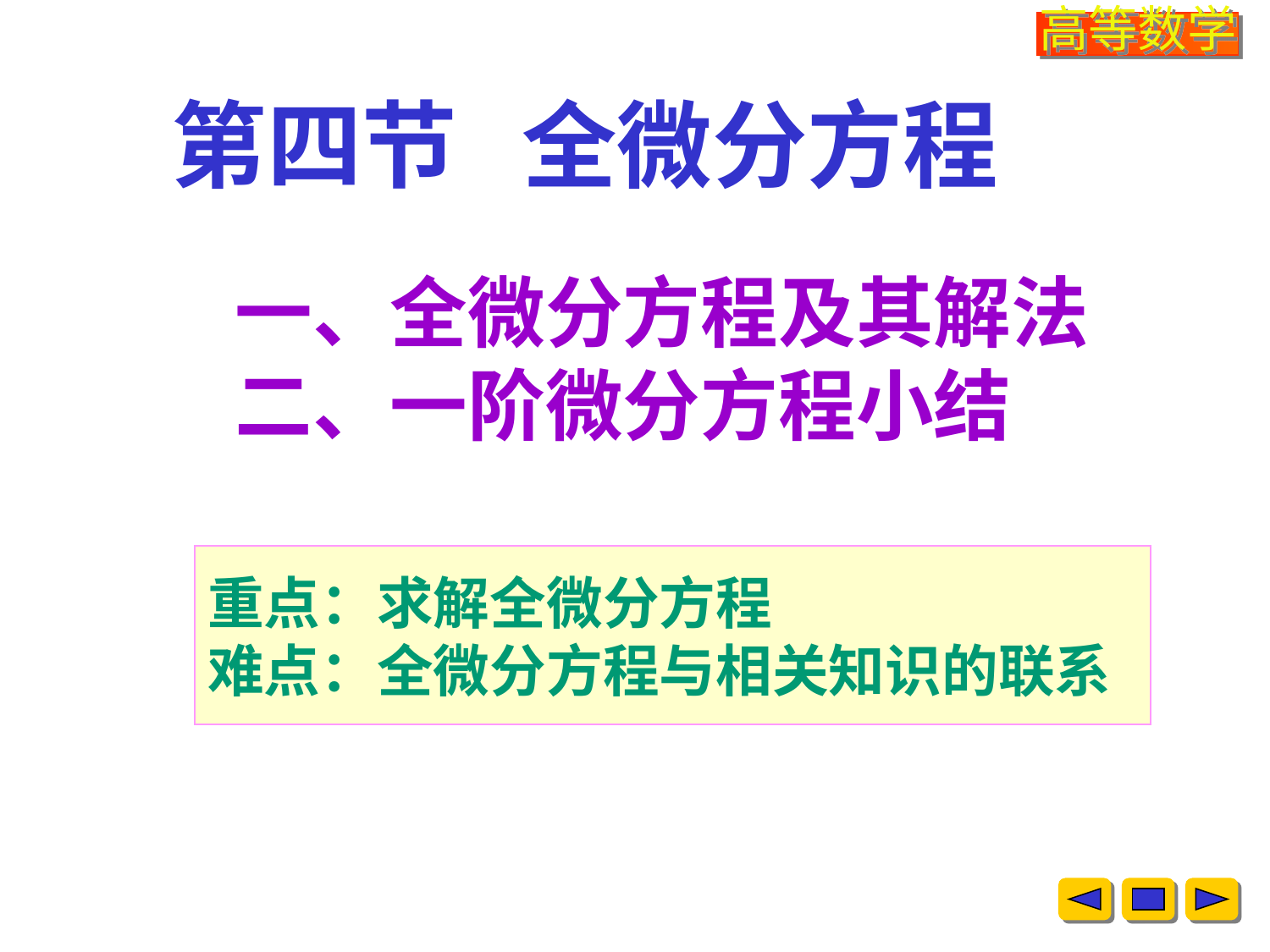

# 第四节   全微分方程
一、全微分方程及其解法
二、一阶微分方程小结
重点：求解全微分方程
难点：全微分方程与相关知识的联系